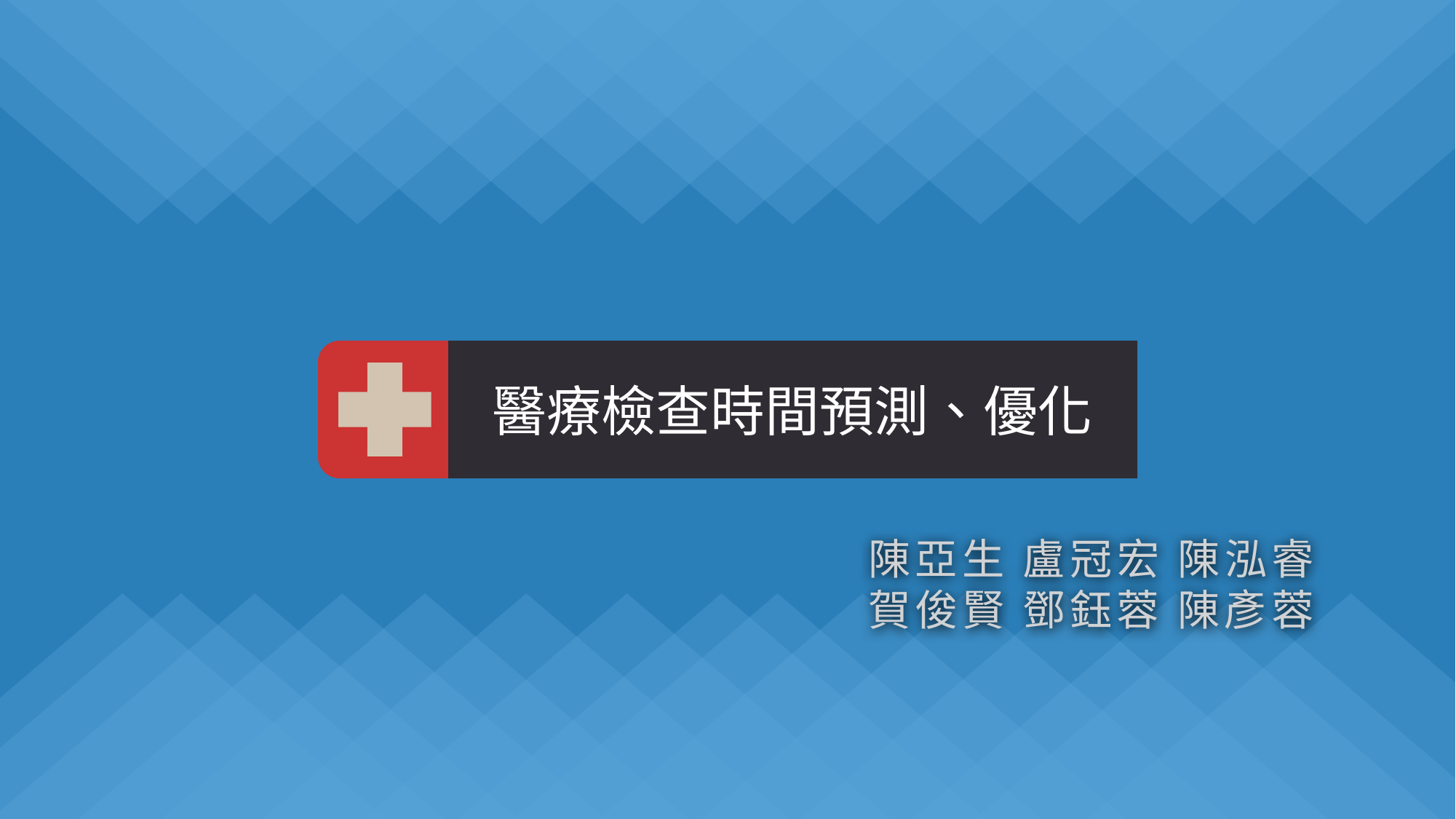

醫療檢查時間預測、優化

陳亞生 盧冠宏 陳泓睿
賀俊賢 鄧鈺蓉 陳彥蓉